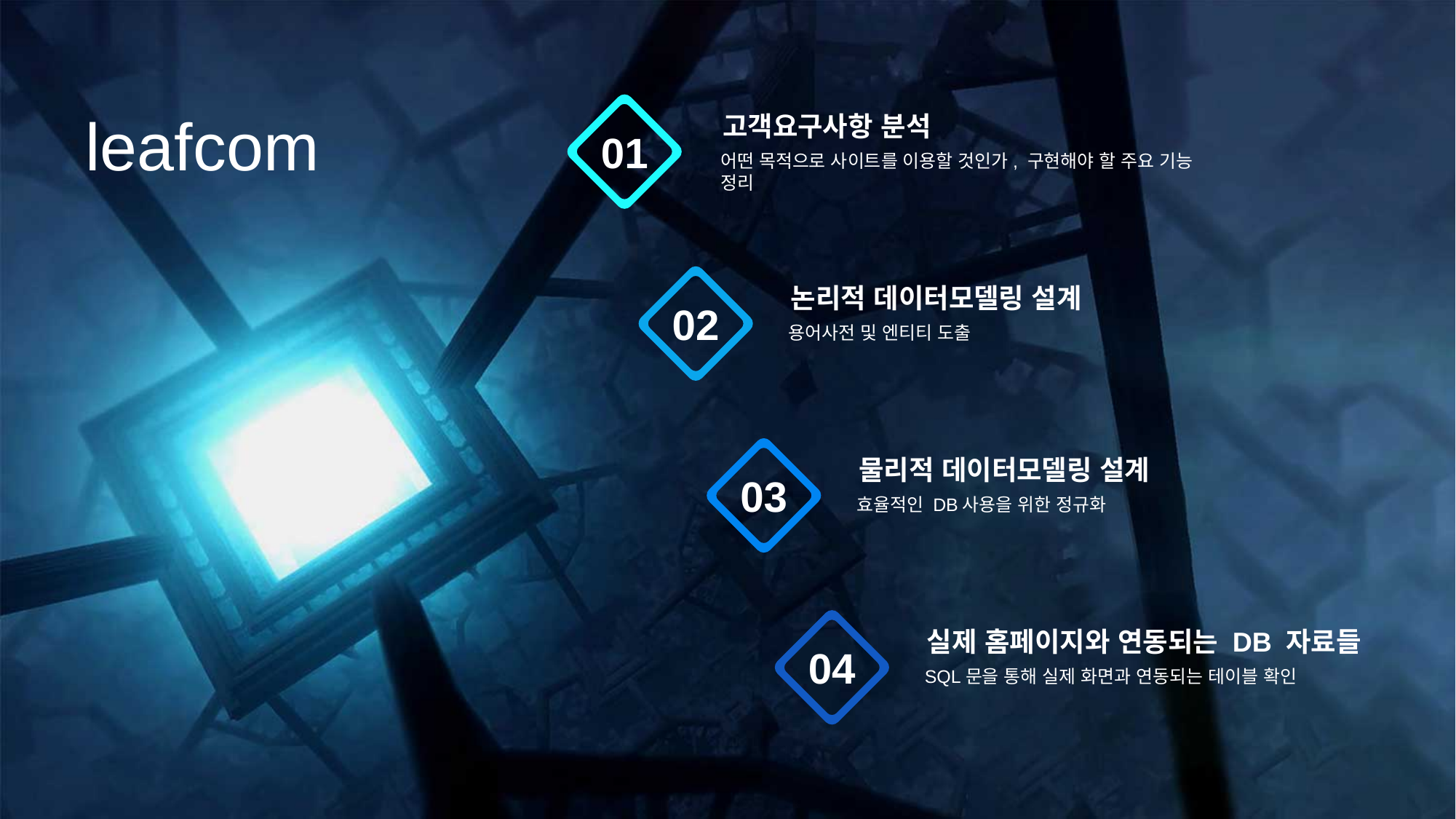

고객요구사항 분석
어떤 목적으로 사이트를 이용할 것인가, 구현해야 할 주요 기능 정리
01
leafcom

논리적 데이터모델링 설계
용어사전 및 엔티티 도출
02

물리적 데이터모델링 설계
효율적인 DB사용을 위한 정규화
03

실제 홈페이지와 연동되는 DB 자료들
SQL문을 통해 실제 화면과 연동되는 테이블 확인
04